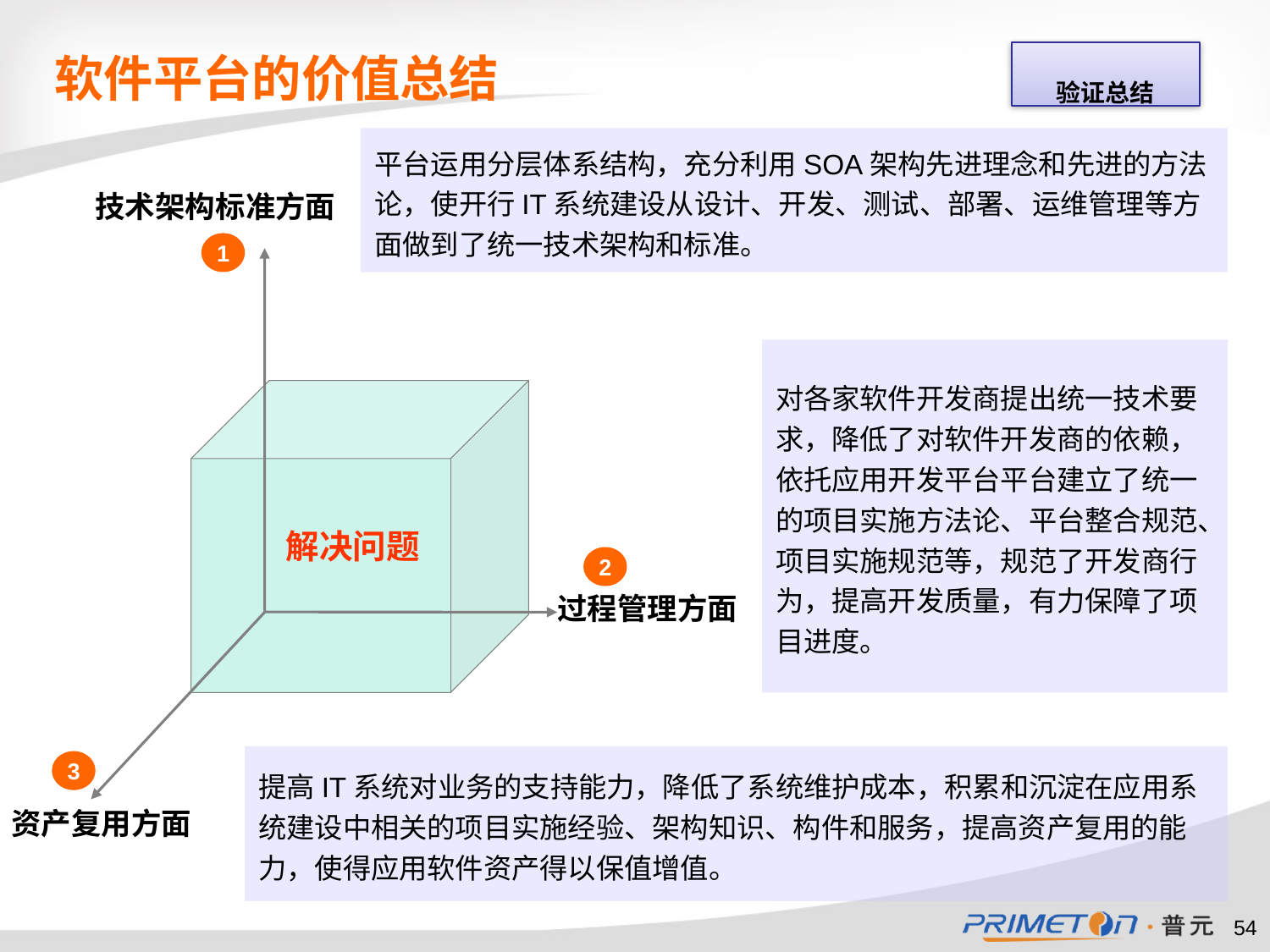

# 软件平台的价值总结
验证总结
平台运用分层体系结构，充分利用SOA架构先进理念和先进的方法论，使开行IT系统建设从设计、开发、测试、部署、运维管理等方面做到了统一技术架构和标准。
技术架构标准方面
1

对各家软件开发商提出统一技术要求，降低了对软件开发商的依赖，依托应用开发平台平台建立了统一的项目实施方法论、平台整合规范、项目实施规范等，规范了开发商行为，提高开发质量，有力保障了项目进度。

解决问题
2
过程管理方面

提高IT系统对业务的支持能力，降低了系统维护成本，积累和沉淀在应用系统建设中相关的项目实施经验、架构知识、构件和服务，提高资产复用的能力，使得应用软件资产得以保值增值。
3
资产复用方面
54